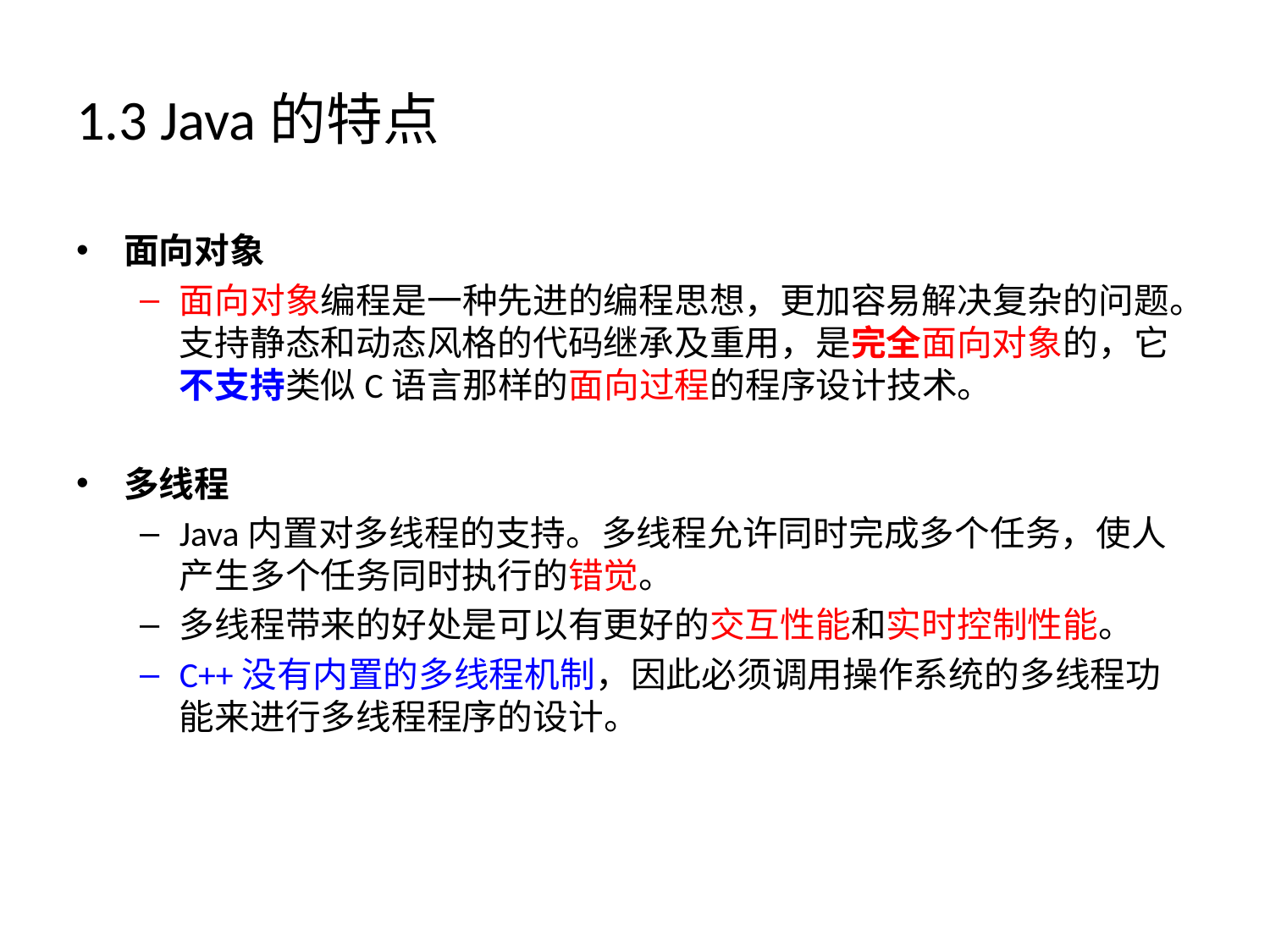

# 1.3 Java的特点
面向对象
面向对象编程是一种先进的编程思想，更加容易解决复杂的问题。支持静态和动态风格的代码继承及重用，是完全面向对象的，它不支持类似C语言那样的面向过程的程序设计技术。

多线程
Java内置对多线程的支持。多线程允许同时完成多个任务，使人产生多个任务同时执行的错觉。
多线程带来的好处是可以有更好的交互性能和实时控制性能。
C++没有内置的多线程机制，因此必须调用操作系统的多线程功能来进行多线程程序的设计。